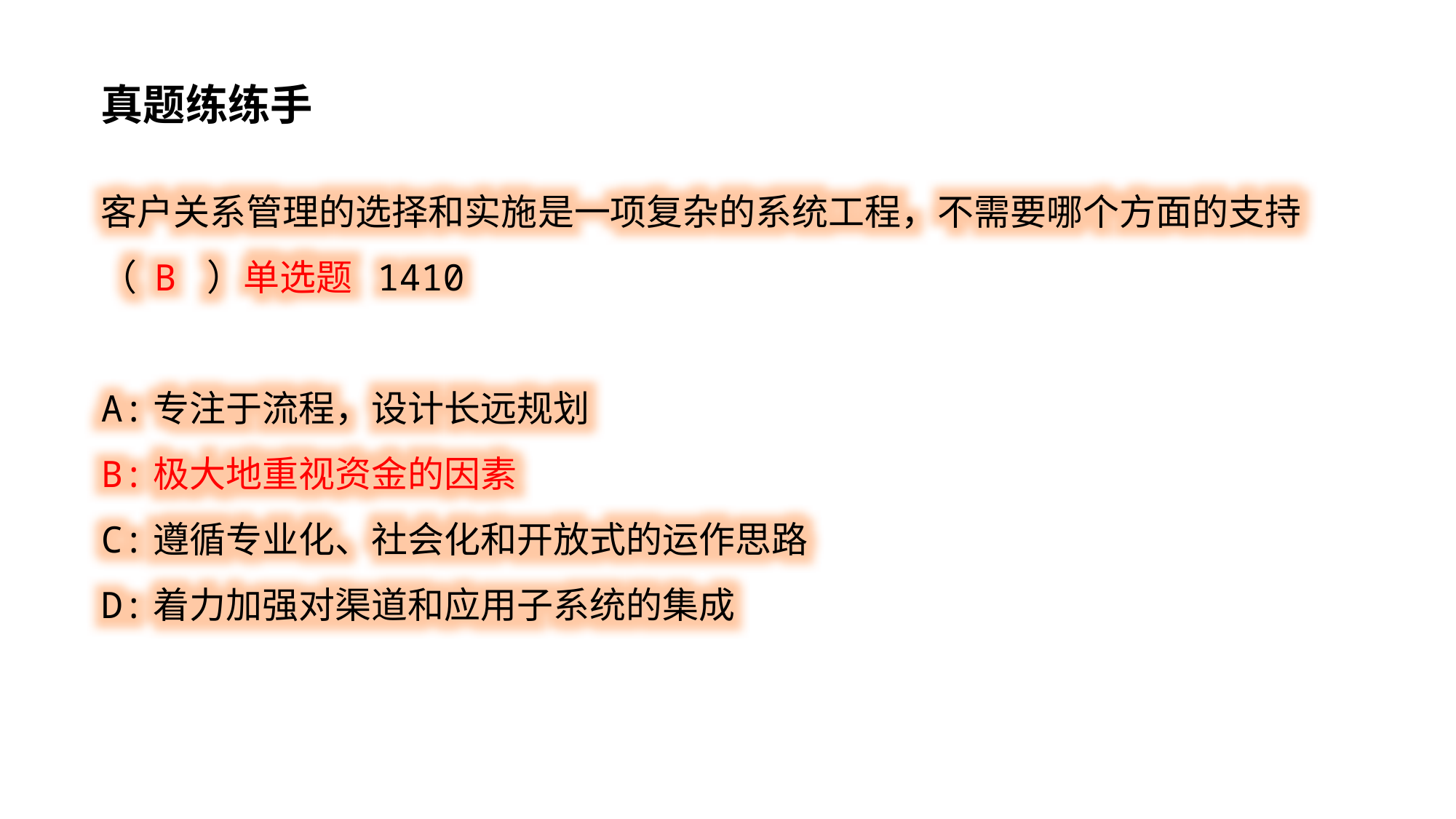

真题练练手
客户关系管理的选择和实施是一项复杂的系统工程，不需要哪个方面的支持（ B ）单选题  1410

A:专注于流程，设计长远规划
B:极大地重视资金的因素
C:遵循专业化、社会化和开放式的运作思路
D:着力加强对渠道和应用子系统的集成